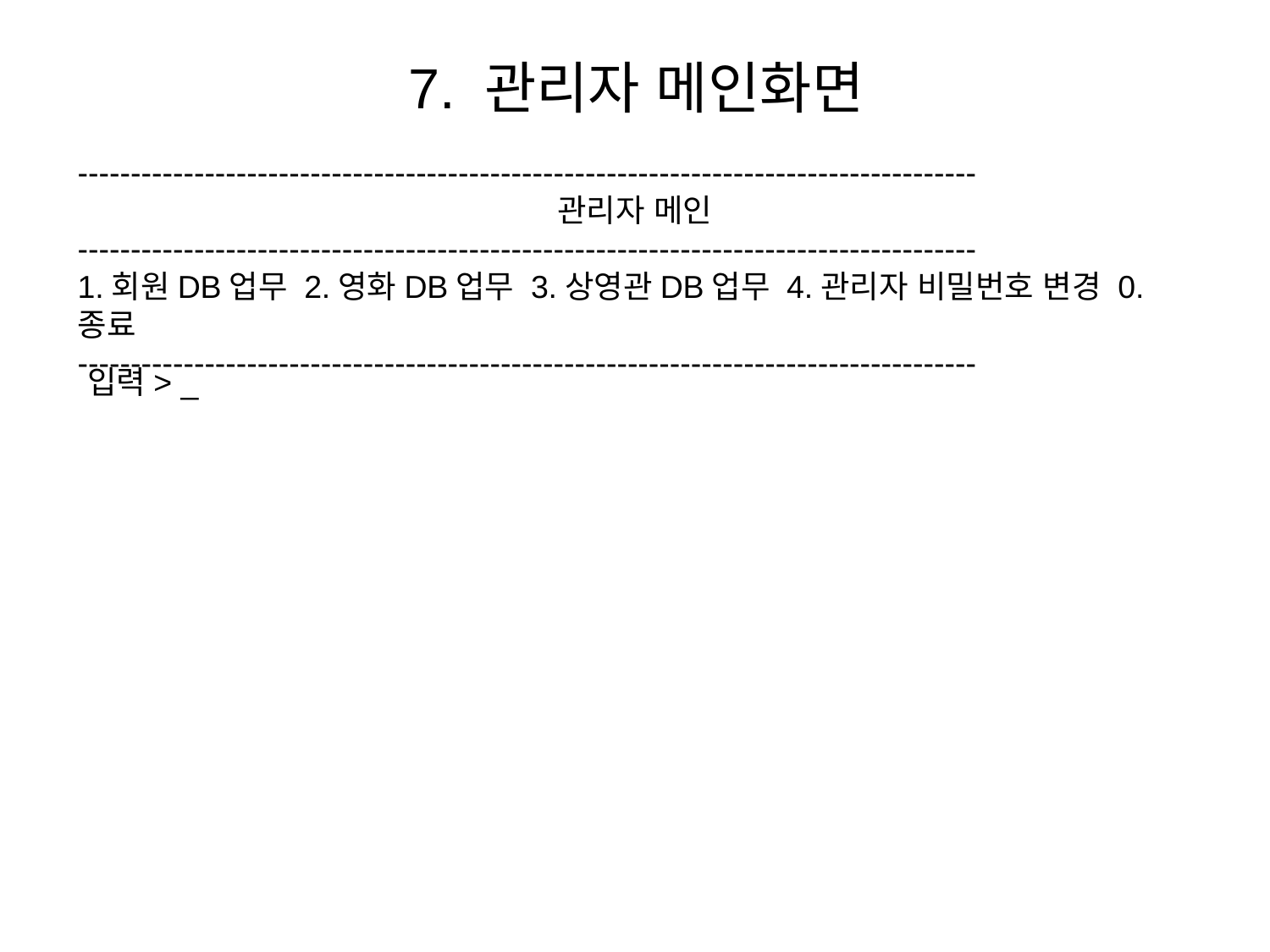

# 7. 관리자 메인화면
-------------------------------------------------------------------------------------
관리자 메인
-------------------------------------------------------------------------------------
1.회원DB업무 2.영화DB업무 3.상영관DB업무 4.관리자 비밀번호 변경 0.종료
-------------------------------------------------------------------------------------

입력> _